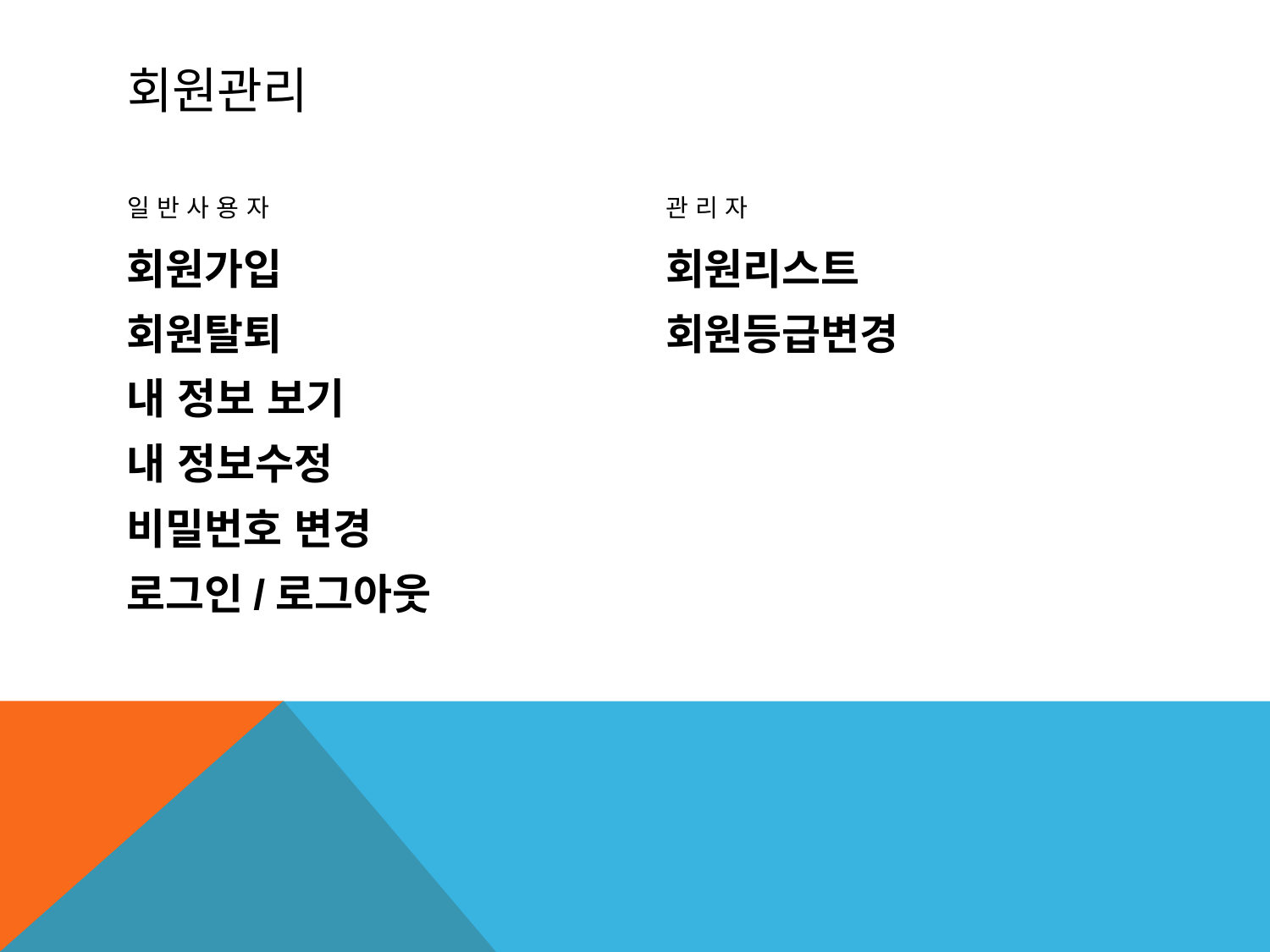

# 회원관리
일반사용자
관리자
회원가입
회원탈퇴
내 정보 보기
내 정보수정
비밀번호 변경
로그인/로그아웃
회원리스트
회원등급변경